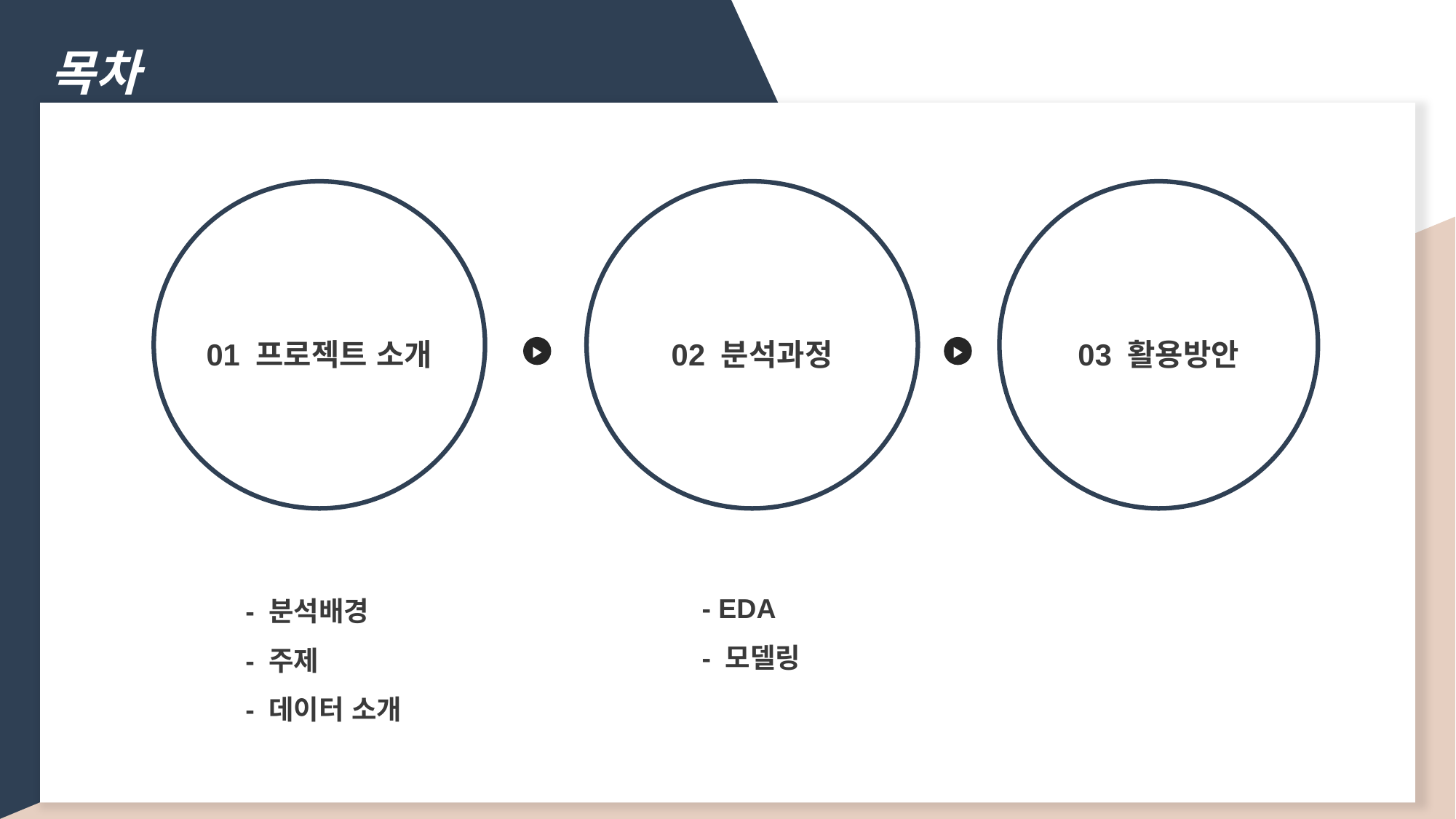

목차  life with BIZCAM
01 프로젝트 소개
02 분석과정
03 활용방안
▶
▶
- EDA
- 모델링
- 분석배경
- 주제
- 데이터 소개